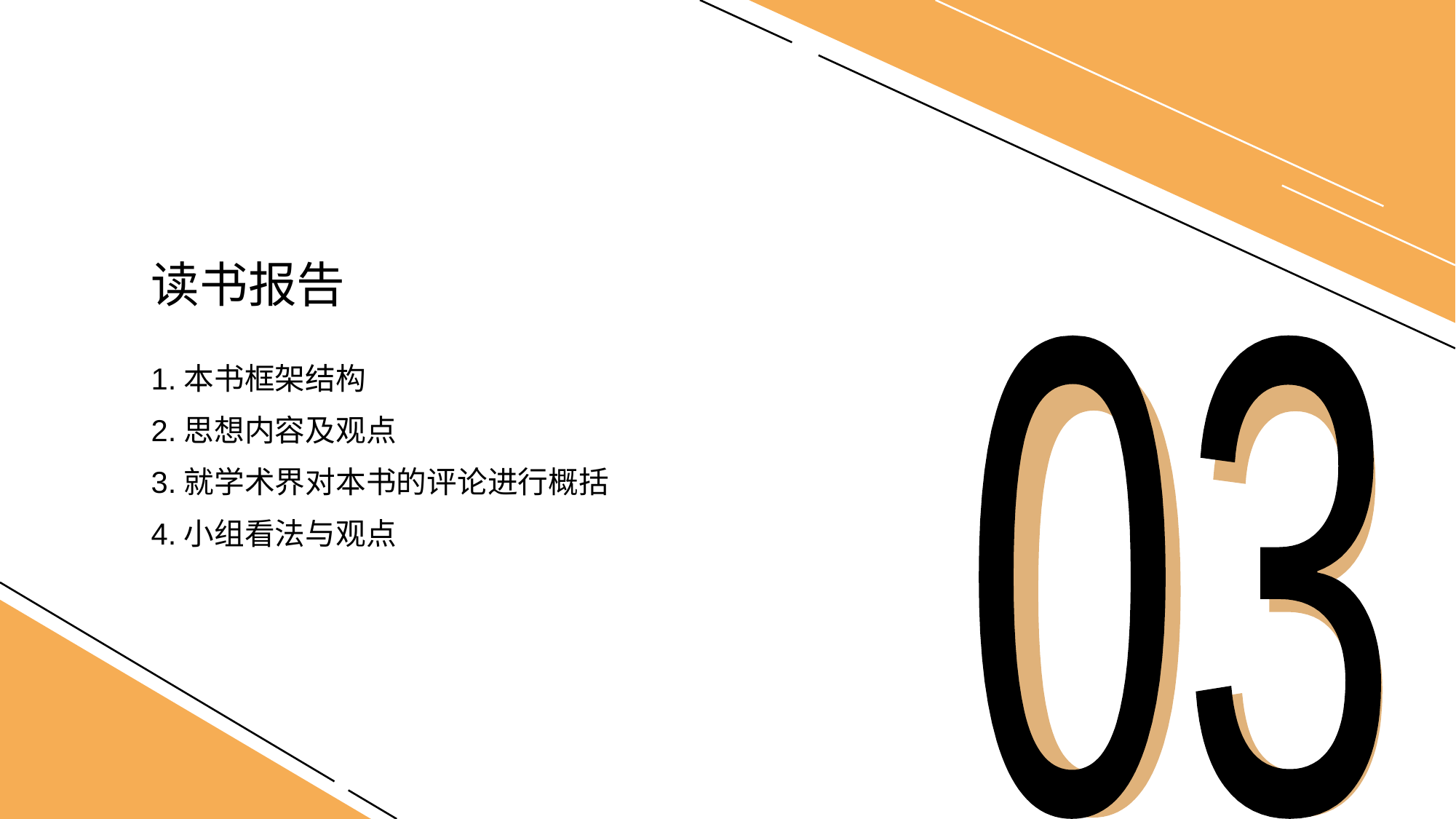

# 读书报告
03
03
1.本书框架结构
2.思想内容及观点
3.就学术界对本书的评论进行概括
4.小组看法与观点